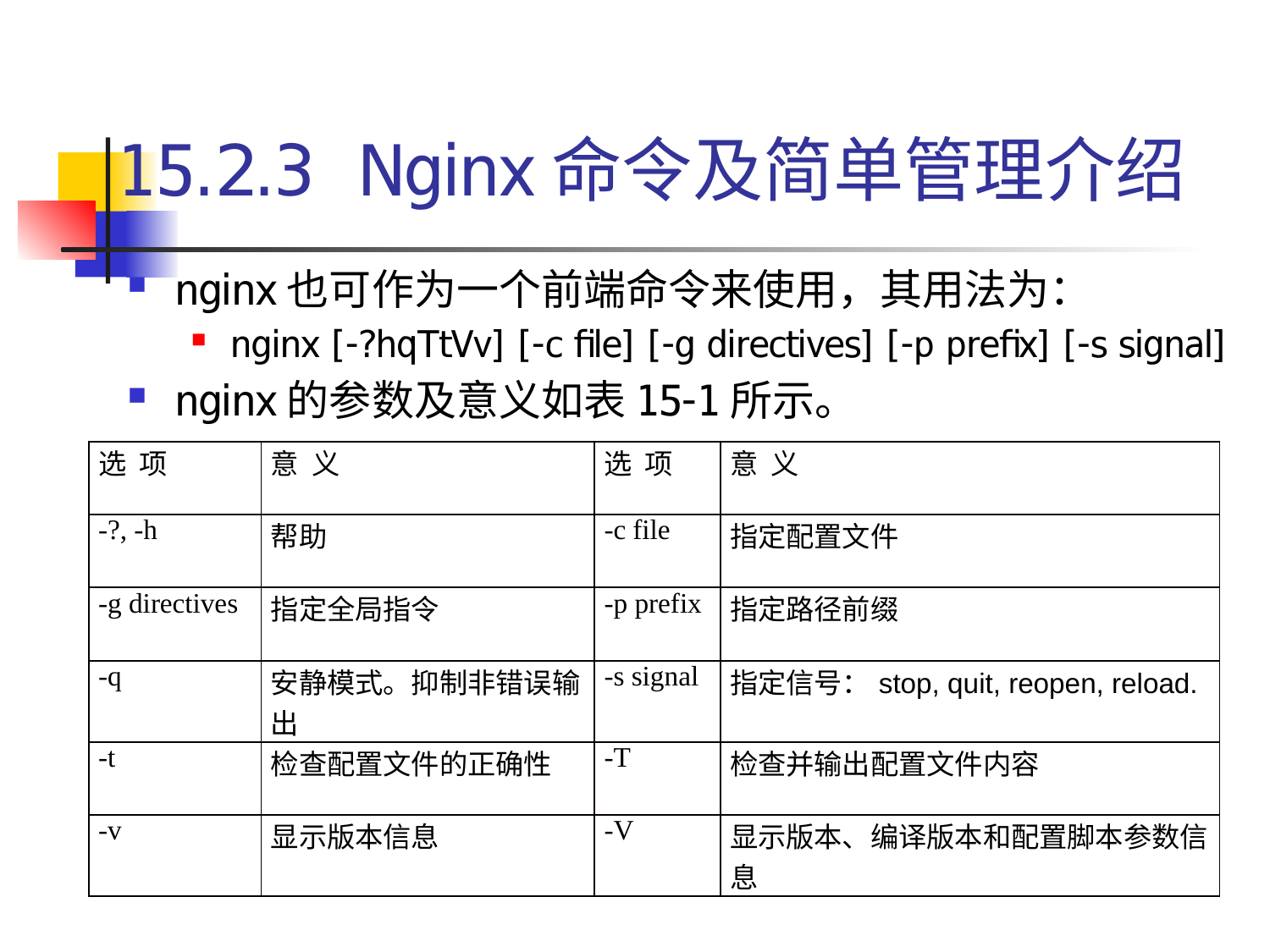

# 15.2.3  Nginx命令及简单管理介绍
nginx也可作为一个前端命令来使用，其用法为：
nginx [-?hqTtVv] [-c file] [-g directives] [-p prefix] [-s signal]
nginx的参数及意义如表15-1所示。
| 选 项 | 意 义 | 选 项 | 意 义 |
| --- | --- | --- | --- |
| -?, -h | 帮助 | -c file | 指定配置文件 |
| -g directives | 指定全局指令 | -p prefix | 指定路径前缀 |
| -q | 安静模式。抑制非错误输出 | -s signal | 指定信号：stop, quit, reopen, reload. |
| -t | 检查配置文件的正确性 | -T | 检查并输出配置文件内容 |
| -v | 显示版本信息 | -V | 显示版本、编译版本和配置脚本参数信息 |